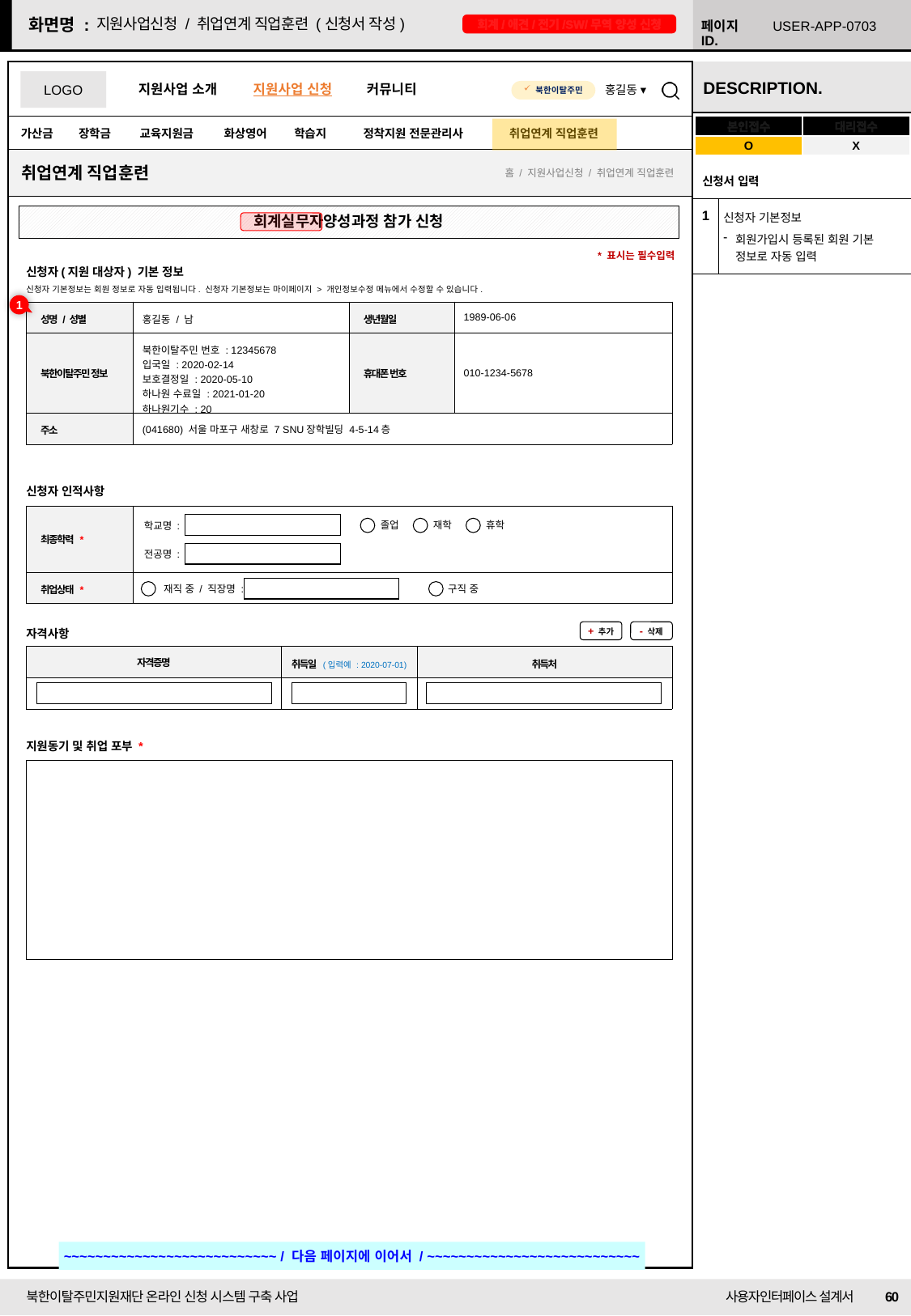

지원사업신청 / 취업연계 직업훈련 (신청서 작성)
USER-APP-0703
회계/애견/전기/SW/무역 양성 신청
| 본인접수 | 대리접수 |
| --- | --- |
| O | X |

취업연계 직업훈련
| 신청서 입력 |  |
| --- | --- |
| 1 | 신청자 기본정보 회원가입시 등록된 회원 기본 정보로 자동 입력 |
홈 / 지원사업신청 / 취업연계 직업훈련
회계실무자양성과정 참가 신청
* 표시는 필수입력

신청자(지원 대상자) 기본 정보
신청자 기본정보는 회원 정보로 자동 입력됩니다. 신청자 기본정보는 마이페이지 > 개인정보수정 메뉴에서 수정할 수 있습니다.
1
| 성명 / 성별 | 홍길동 / 남 | 생년월일 | 1989-06-06 |
| --- | --- | --- | --- |
| 북한이탈주민 정보 | 북한이탈주민 번호 : 12345678 입국일 : 2020-02-14 보호결정일 : 2020-05-10 하나원 수료일 : 2021-01-20 하나원기수 : 20 | 휴대폰 번호 | 010-1234-5678 |
| 주소 | (041680) 서울 마포구 새창로 7 SNU장학빌딩 4-5-14층 |  |  |
신청자 인적사항
| 최종학력 \* |  |
| --- | --- |
| 취업상태 \* |  |
졸업

재학

휴학

학교명 :

전공명 :
재직 중 / 직장명 :

구직 중

자격사항
+ 추가
- 삭제
| 자격증명 | 취득일 (입력예 : 2020-07-01) | 취득처 |
| --- | --- | --- |
|  |  |  |

지원동기 및 취업 포부 *

~~~~~~~~~~~~~~~~~~~~~~~~~~~ / 다음 페이지에 이어서 / ~~~~~~~~~~~~~~~~~~~~~~~~~~~
60